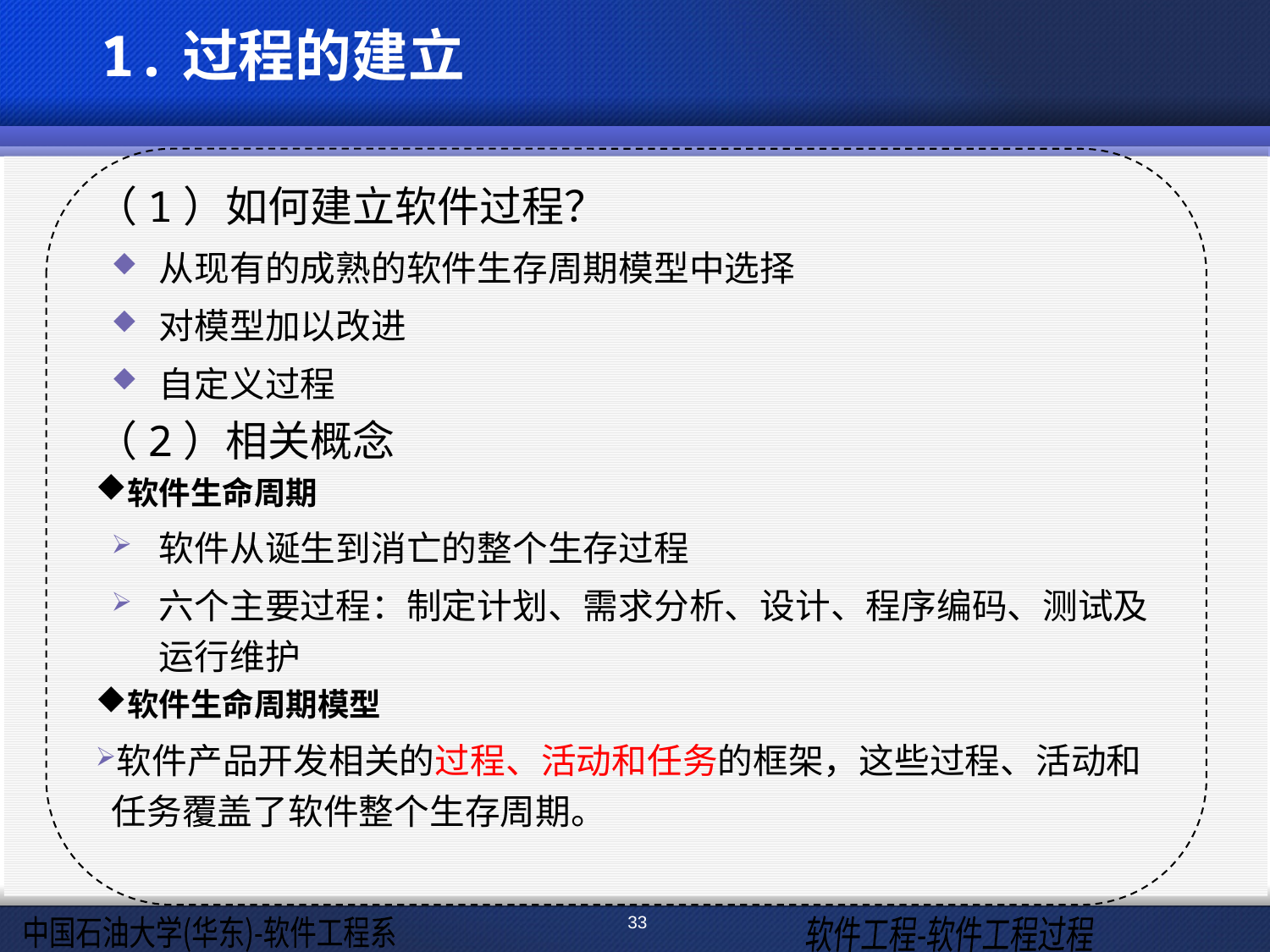

1.过程的建立

（1）如何建立软件过程？
从现有的成熟的软件生存周期模型中选择
对模型加以改进
自定义过程
（2）相关概念
软件生命周期
软件从诞生到消亡的整个生存过程
六个主要过程：制定计划、需求分析、设计、程序编码、测试及运行维护
软件生命周期模型
软件产品开发相关的过程、活动和任务的框架，这些过程、活动和任务覆盖了软件整个生存周期。

33